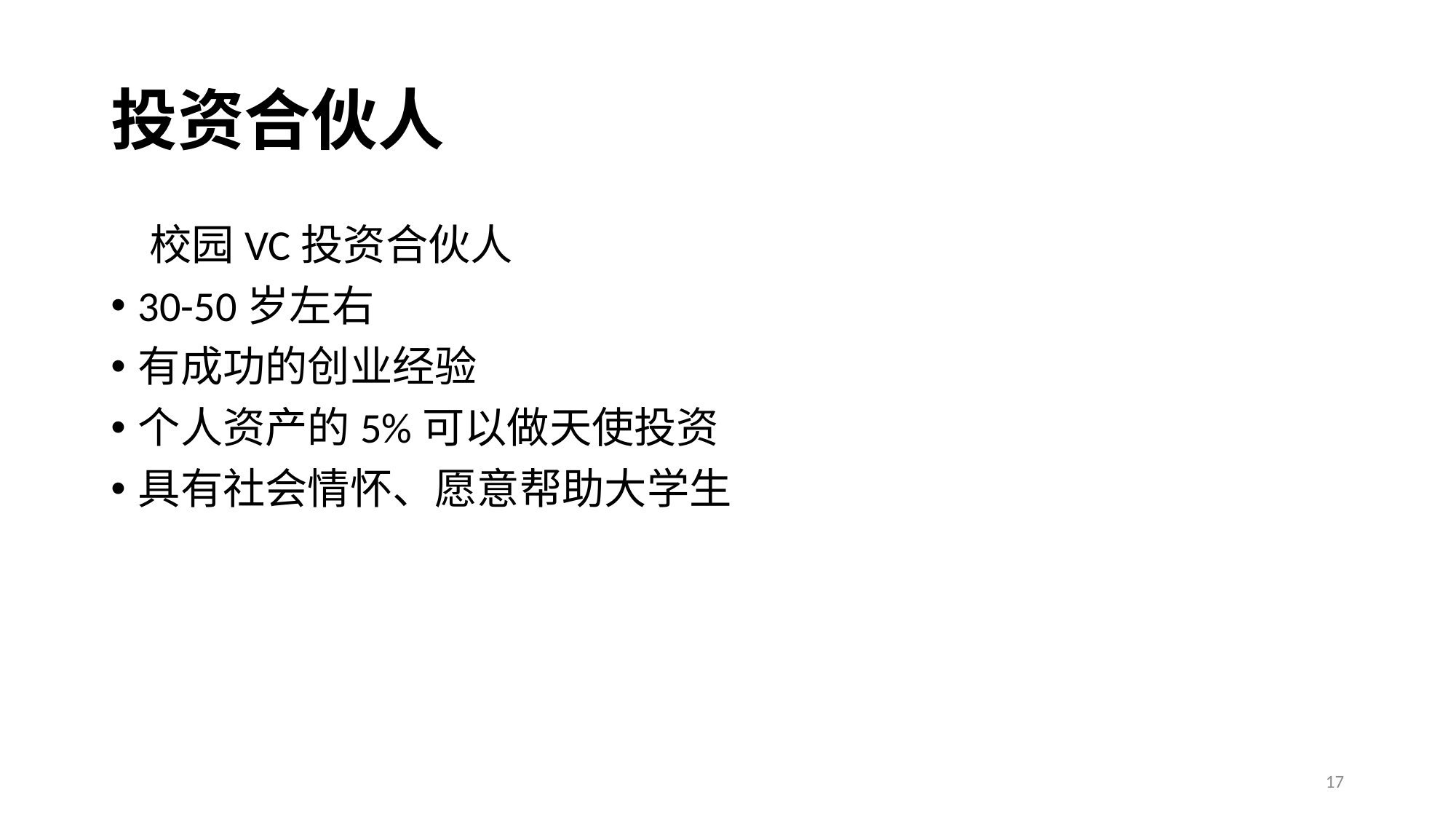

# 投资合伙人
   校园VC投资合伙人
30-50岁左右
有成功的创业经验
个人资产的5%可以做天使投资
具有社会情怀、愿意帮助大学生

17